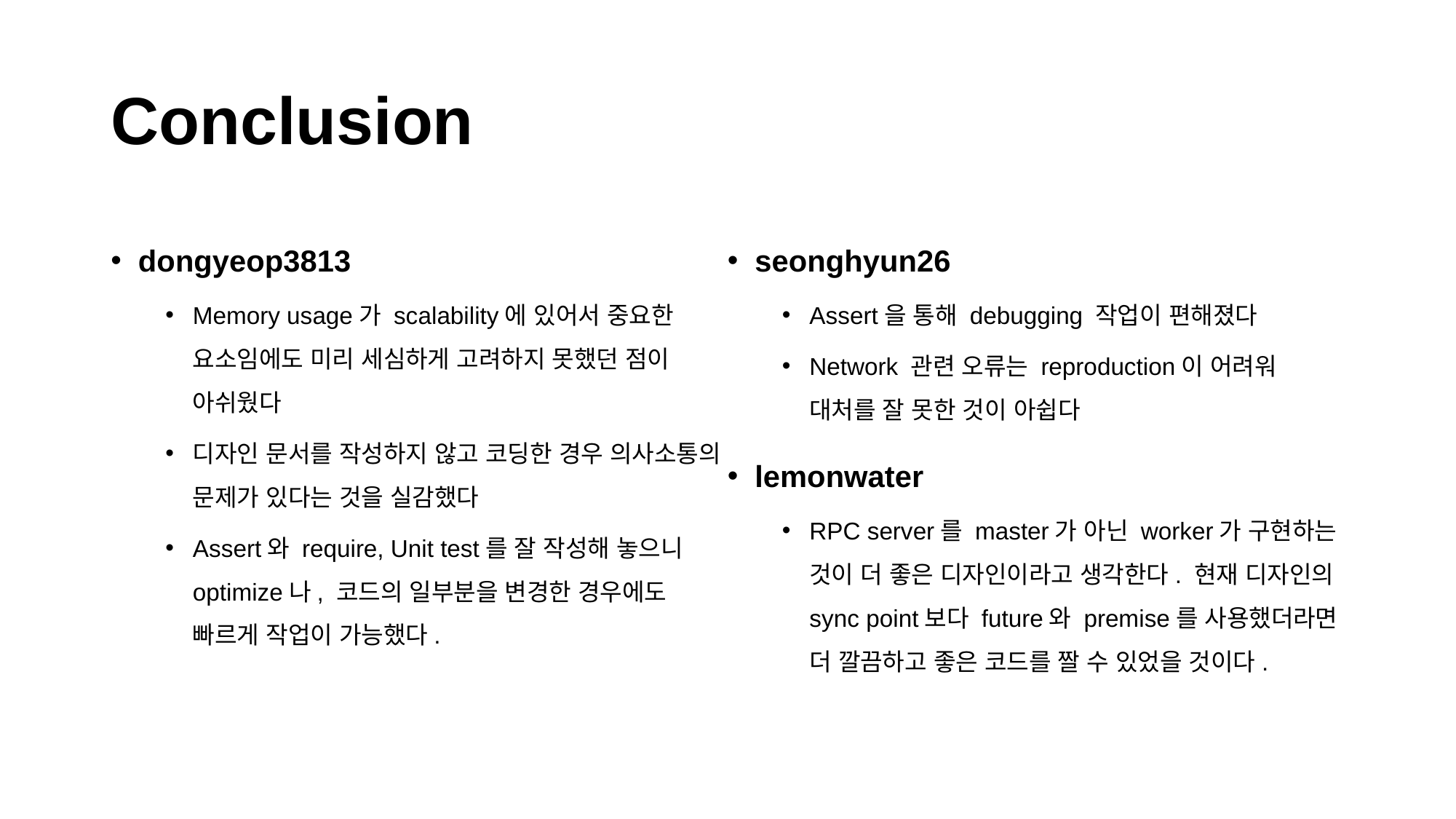

# Conclusion
dongyeop3813
Memory usage가 scalability에 있어서 중요한 요소임에도 미리 세심하게 고려하지 못했던 점이 아쉬웠다
디자인 문서를 작성하지 않고 코딩한 경우 의사소통의 문제가 있다는 것을 실감했다
Assert와 require, Unit test를 잘 작성해 놓으니 optimize나, 코드의 일부분을 변경한 경우에도 빠르게 작업이 가능했다.

seonghyun26
Assert을 통해 debugging 작업이 편해졌다
Network 관련 오류는 reproduction이 어려워 대처를 잘 못한 것이 아쉽다
lemonwater
RPC server를 master가 아닌 worker가 구현하는 것이 더 좋은 디자인이라고 생각한다. 현재 디자인의 sync point보다 future와 premise를 사용했더라면 더 깔끔하고 좋은 코드를 짤 수 있었을 것이다.